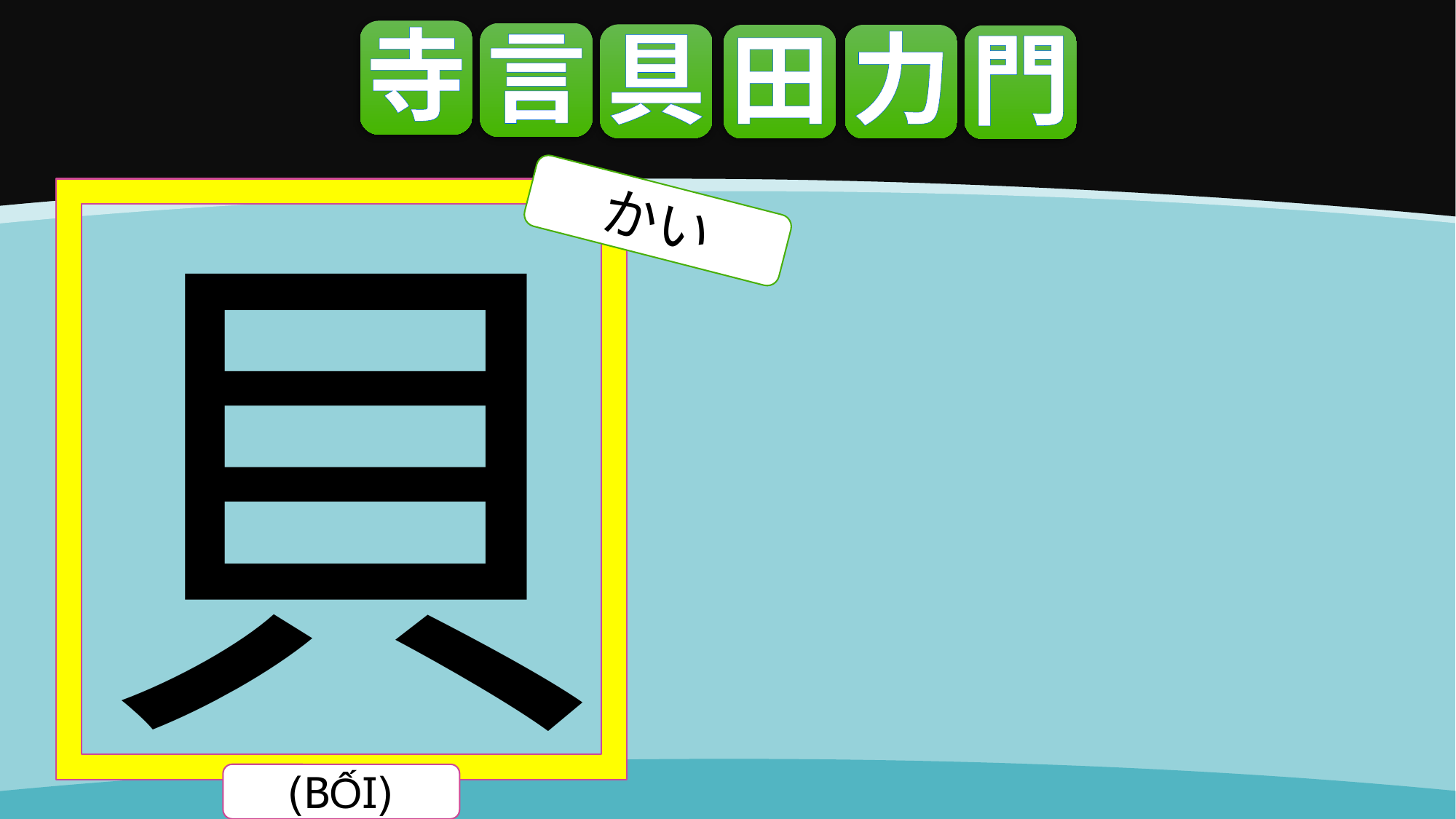

寺
言
具
田
力
門
貝
かい
(BỐI)